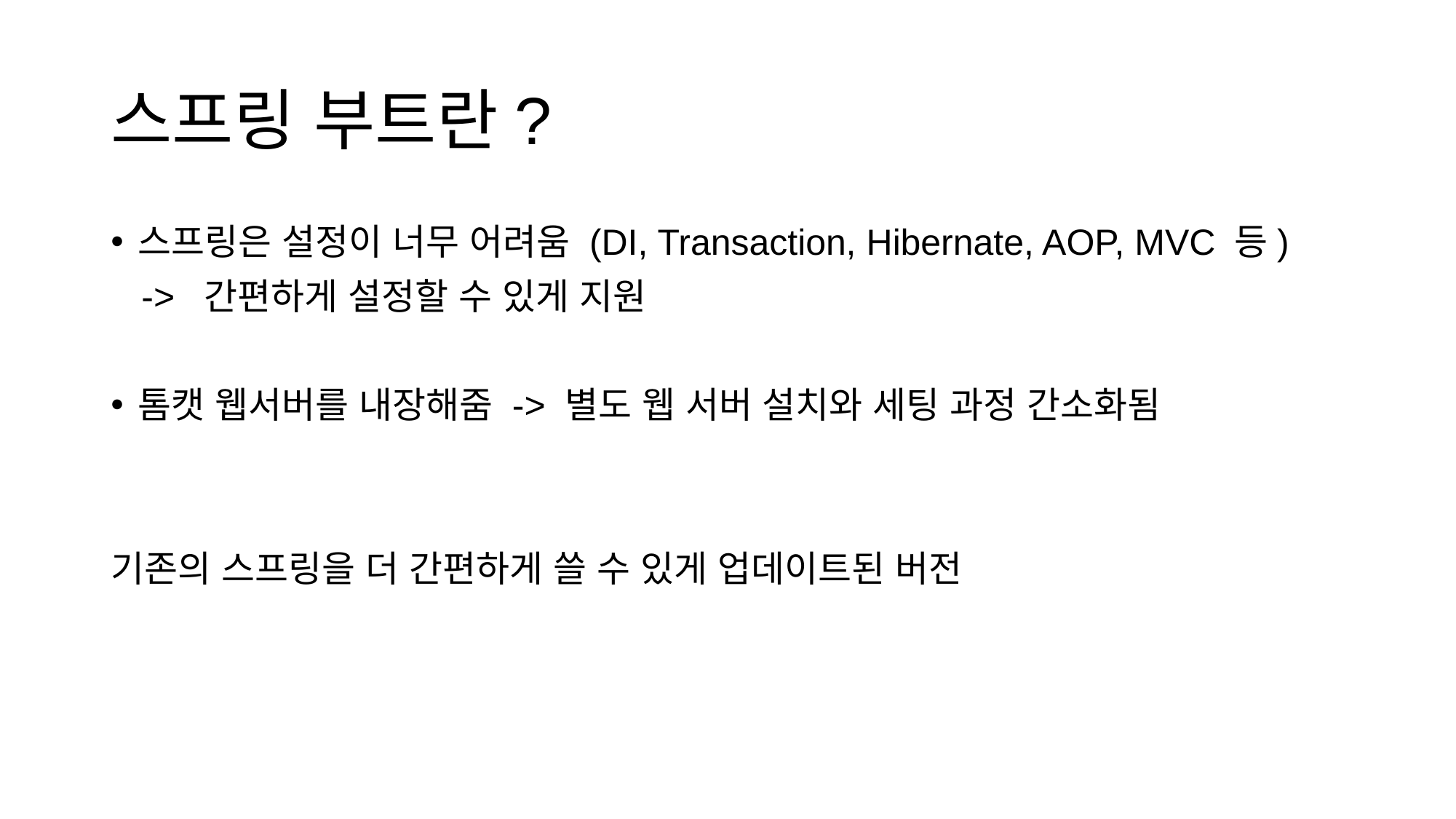

# 스프링 부트란?
스프링은 설정이 너무 어려움 (DI, Transaction, Hibernate, AOP, MVC 등)
   ->  간편하게 설정할 수 있게 지원

톰캣 웹서버를 내장해줌 -> 별도 웹 서버 설치와 세팅 과정 간소화됨

기존의 스프링을 더 간편하게 쓸 수 있게 업데이트된 버전